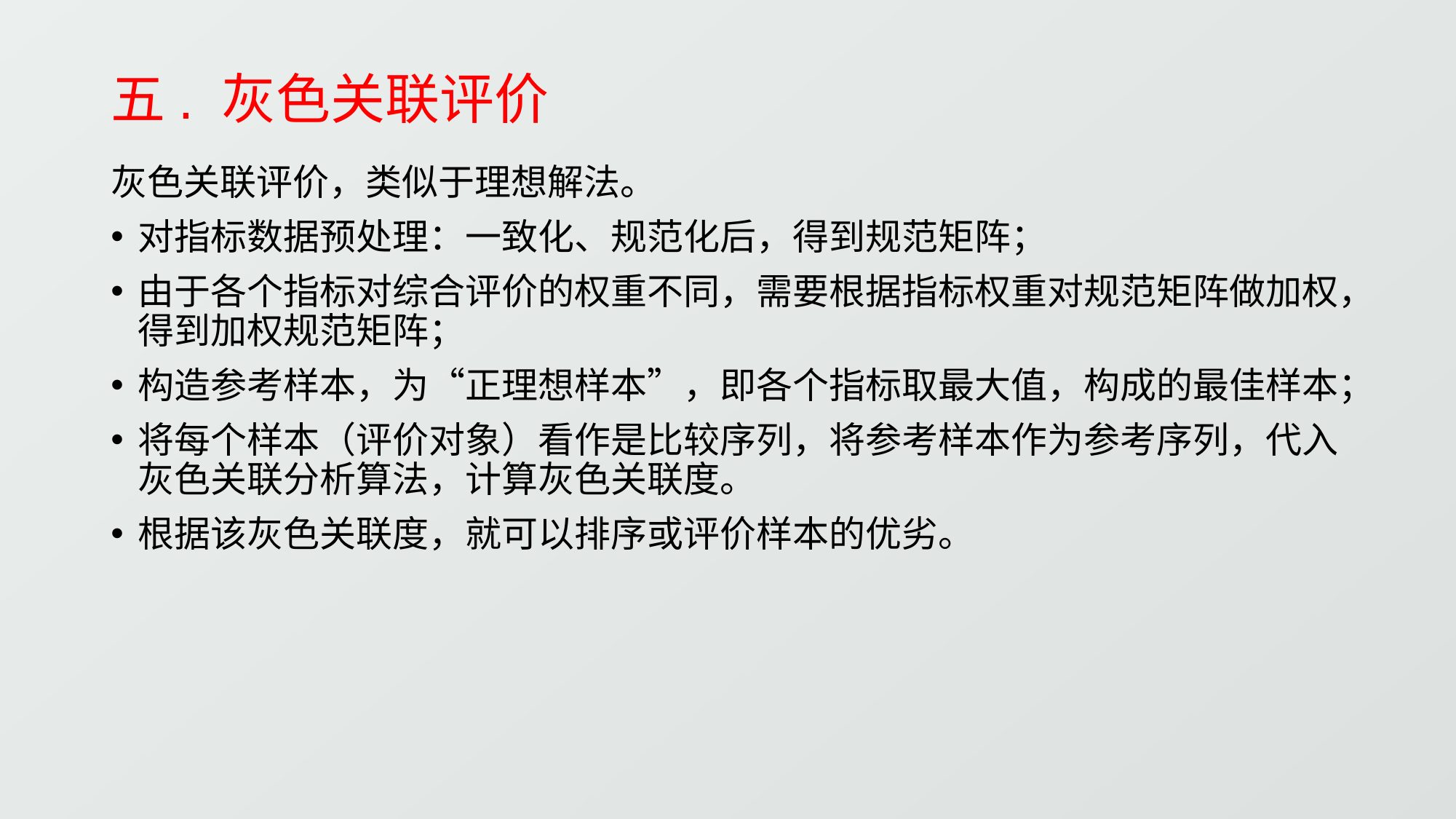

# 五. 灰色关联评价
灰色关联评价，类似于理想解法。
对指标数据预处理：一致化、规范化后，得到规范矩阵；
由于各个指标对综合评价的权重不同，需要根据指标权重对规范矩阵做加权，得到加权规范矩阵；
构造参考样本，为“正理想样本”，即各个指标取最大值，构成的最佳样本；
将每个样本（评价对象）看作是比较序列，将参考样本作为参考序列，代入灰色关联分析算法，计算灰色关联度。
根据该灰色关联度，就可以排序或评价样本的优劣。